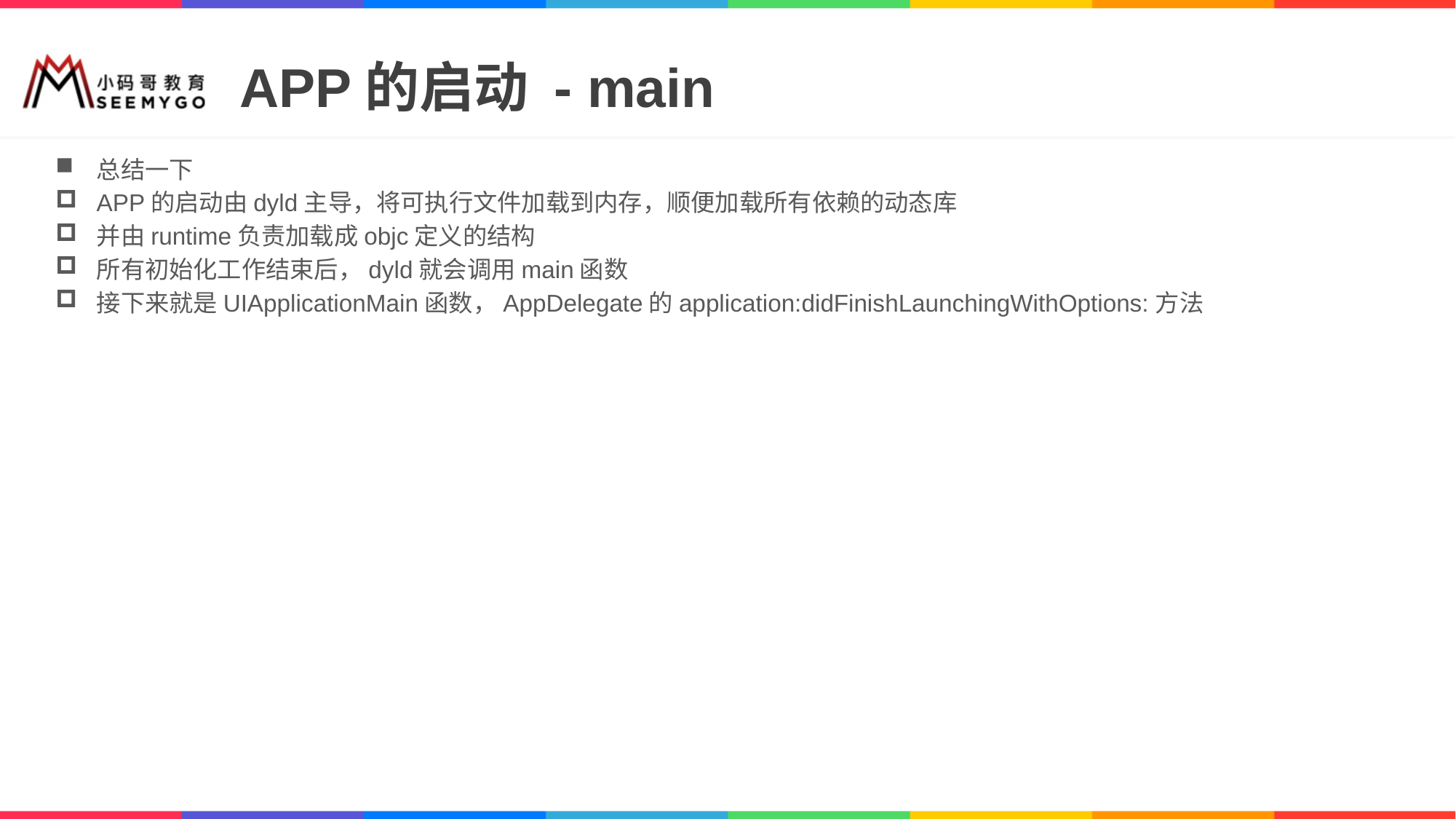

# APP的启动 - main
总结一下
APP的启动由dyld主导，将可执行文件加载到内存，顺便加载所有依赖的动态库
并由runtime负责加载成objc定义的结构
所有初始化工作结束后，dyld就会调用main函数
接下来就是UIApplicationMain函数，AppDelegate的application:didFinishLaunchingWithOptions:方法